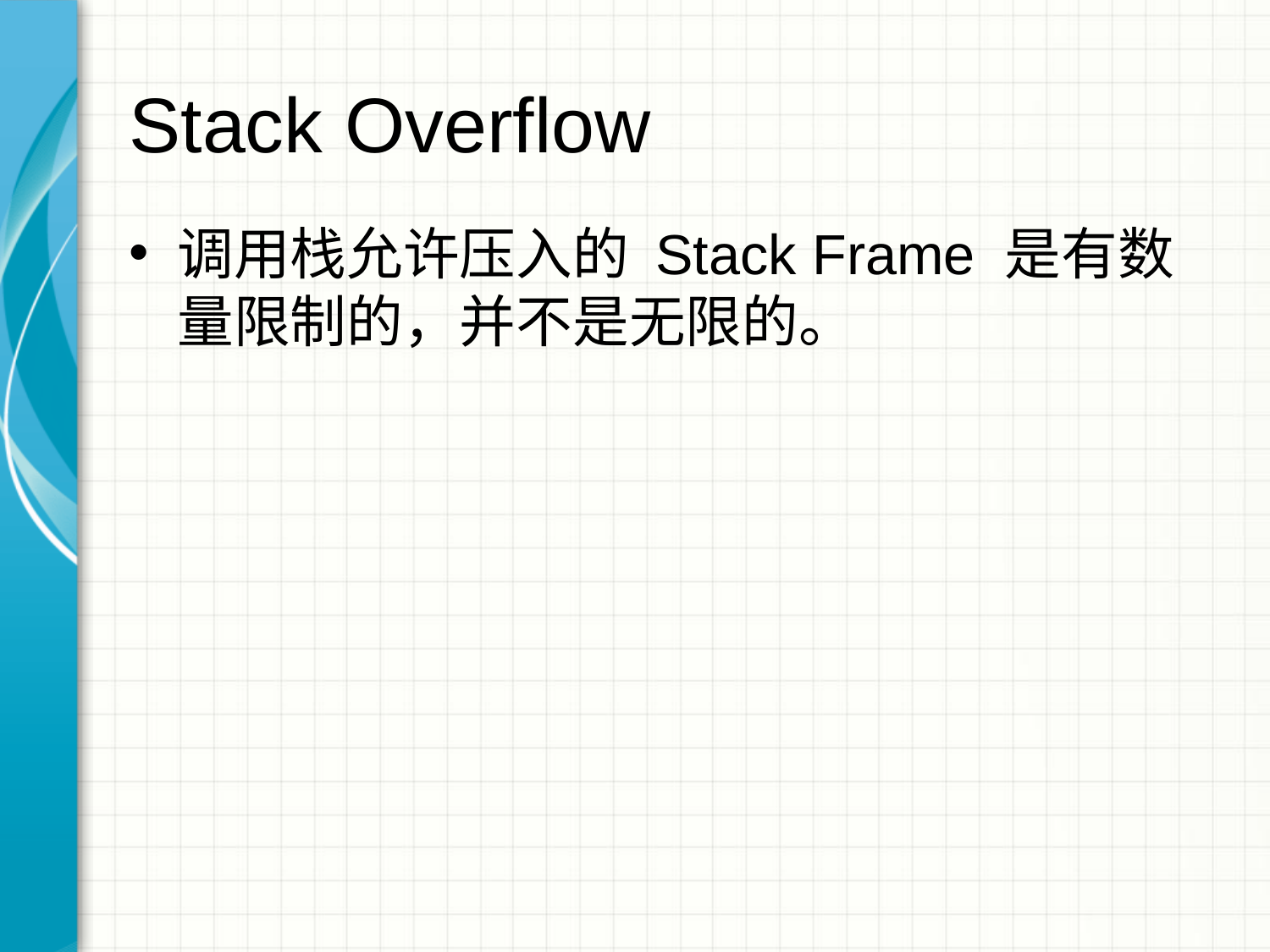

# Stack Overflow
调用栈允许压入的 Stack Frame 是有数量限制的，并不是无限的。